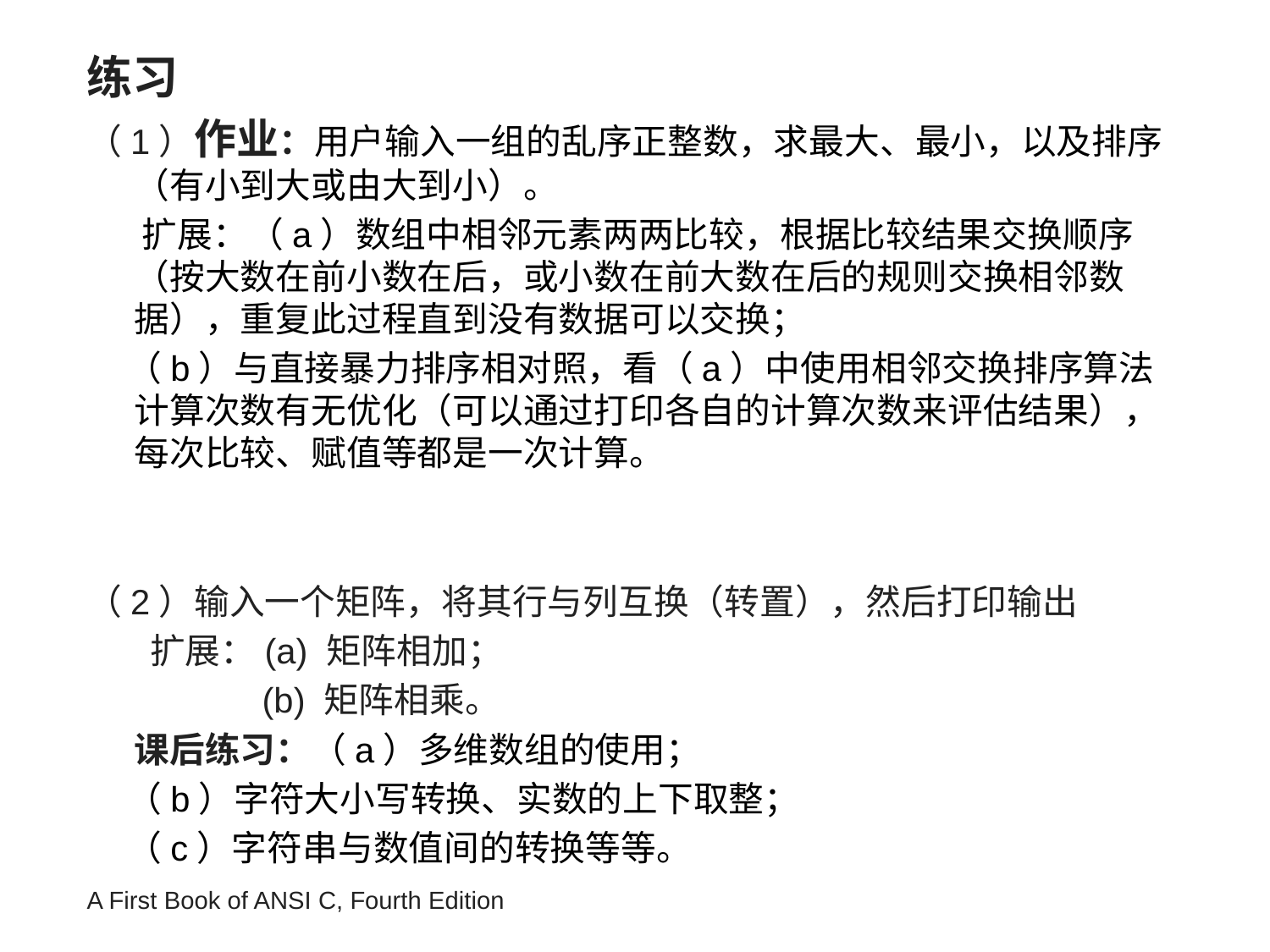

练习
（1）作业：用户输入一组的乱序正整数，求最大、最小，以及排序（有小到大或由大到小）。
      扩展：（a）数组中相邻元素两两比较，根据比较结果交换顺序（按大数在前小数在后，或小数在前大数在后的规则交换相邻数据），重复此过程直到没有数据可以交换；
    （b）与直接暴力排序相对照，看（a）中使用相邻交换排序算法计算次数有无优化（可以通过打印各自的计算次数来评估结果），每次比较、赋值等都是一次计算。

（2）输入一个矩阵，将其行与列互换（转置），然后打印输出
       扩展：(a) 矩阵相加；
                  (b) 矩阵相乘。
     课后练习：（a）多维数组的使用；
    （b）字符大小写转换、实数的上下取整；
    （c）字符串与数值间的转换等等。

A First Book of ANSI C, Fourth Edition
72